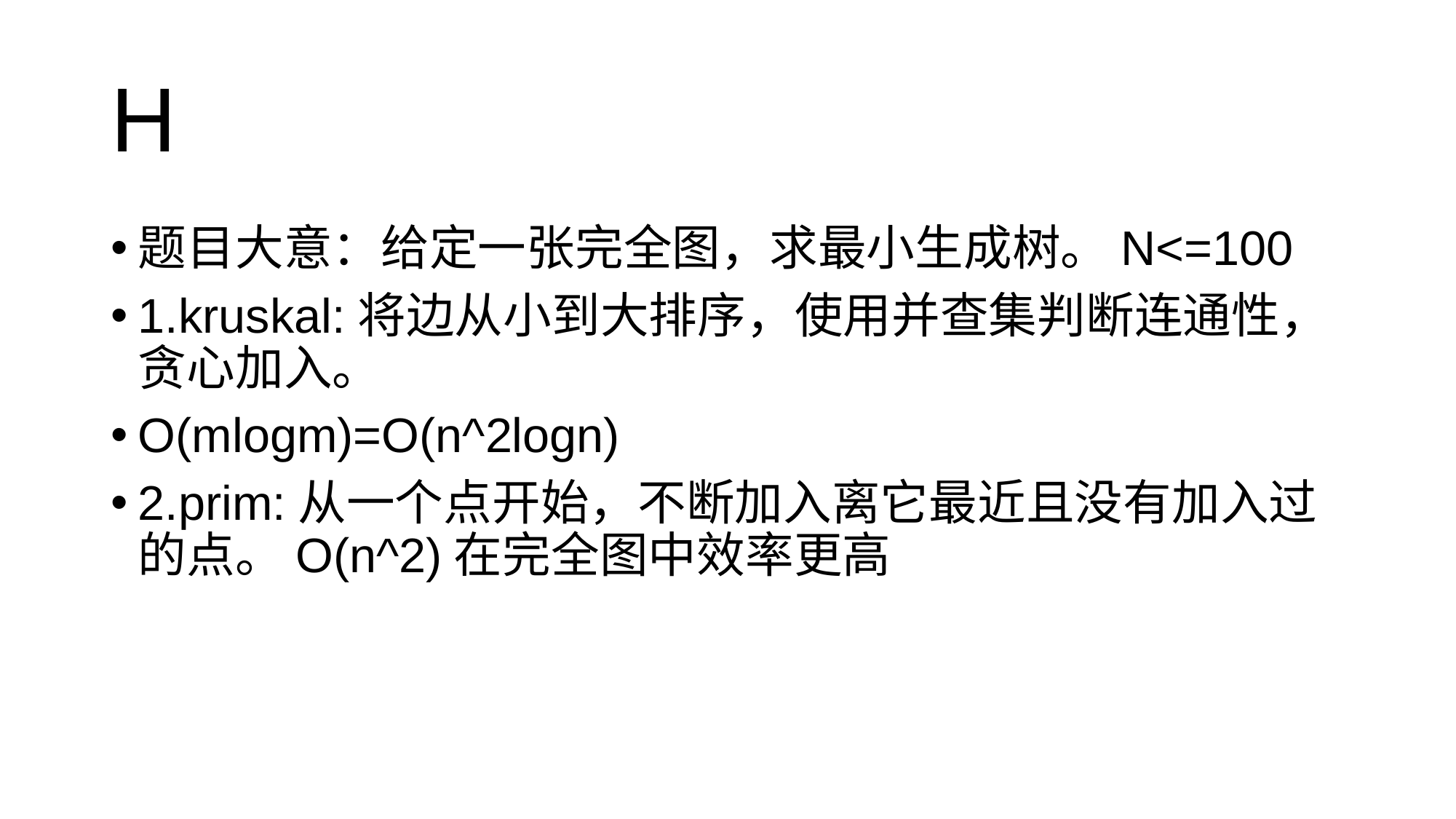

# H
题目大意：给定一张完全图，求最小生成树。N<=100
1.kruskal:将边从小到大排序，使用并查集判断连通性，贪心加入。
O(mlogm)=O(n^2logn)
2.prim:从一个点开始，不断加入离它最近且没有加入过的点。O(n^2)在完全图中效率更高